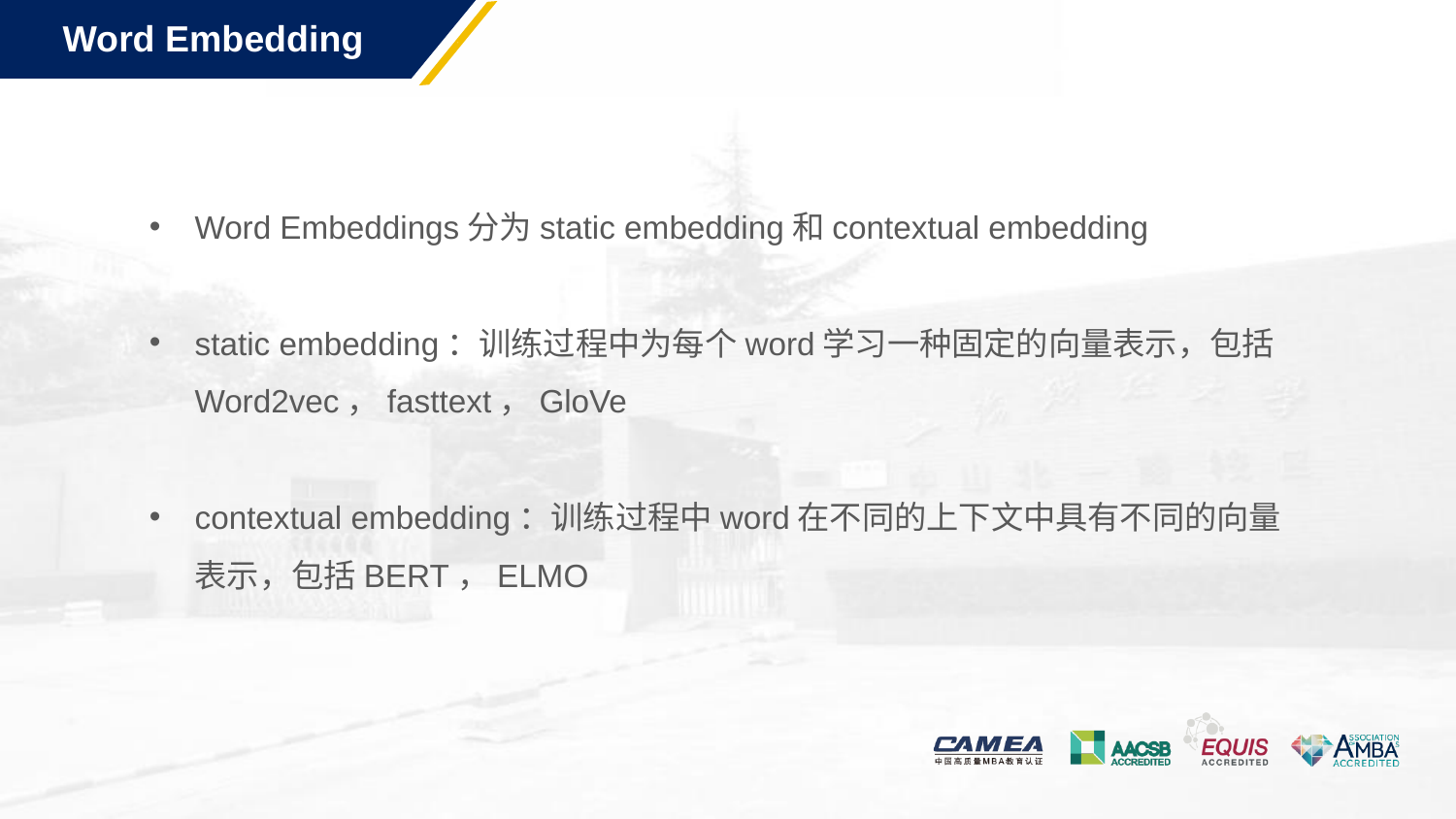

Word Embedding
Word Embeddings分为static embedding和contextual embedding

static embedding：训练过程中为每个word学习一种固定的向量表示，包括Word2vec，fasttext，GloVe

contextual embedding：训练过程中word在不同的上下文中具有不同的向量表示，包括BERT，ELMO